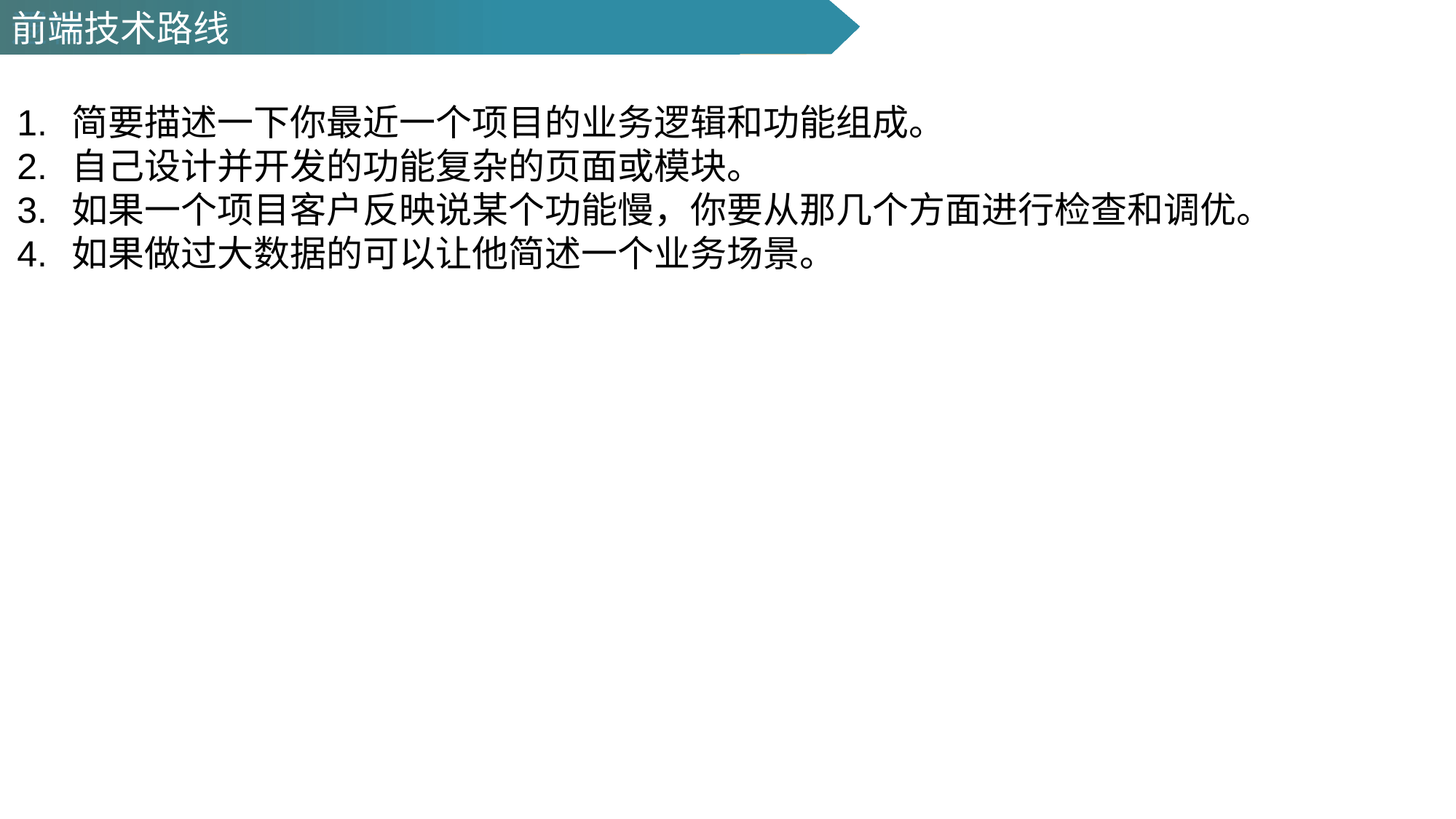

逻辑
前端技术路线
简要描述一下你最近一个项目的业务逻辑和功能组成。
自己设计并开发的功能复杂的页面或模块。
如果一个项目客户反映说某个功能慢，你要从那几个方面进行检查和调优。
如果做过大数据的可以让他简述一个业务场景。